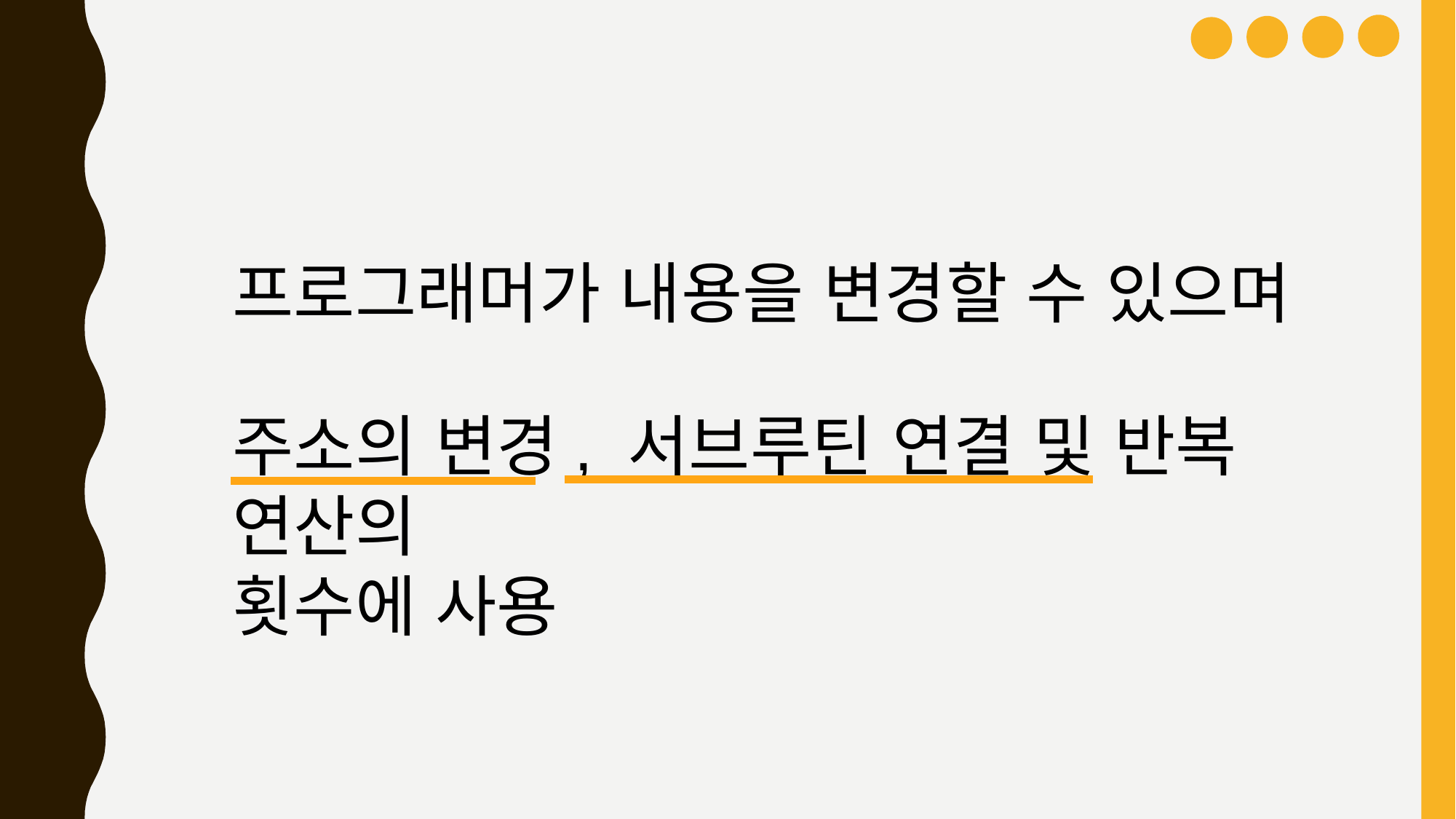

프로그래머가 내용을 변경할 수 있으며

주소의 변경, 서브루틴 연결 및 반복 연산의
횟수에 사용